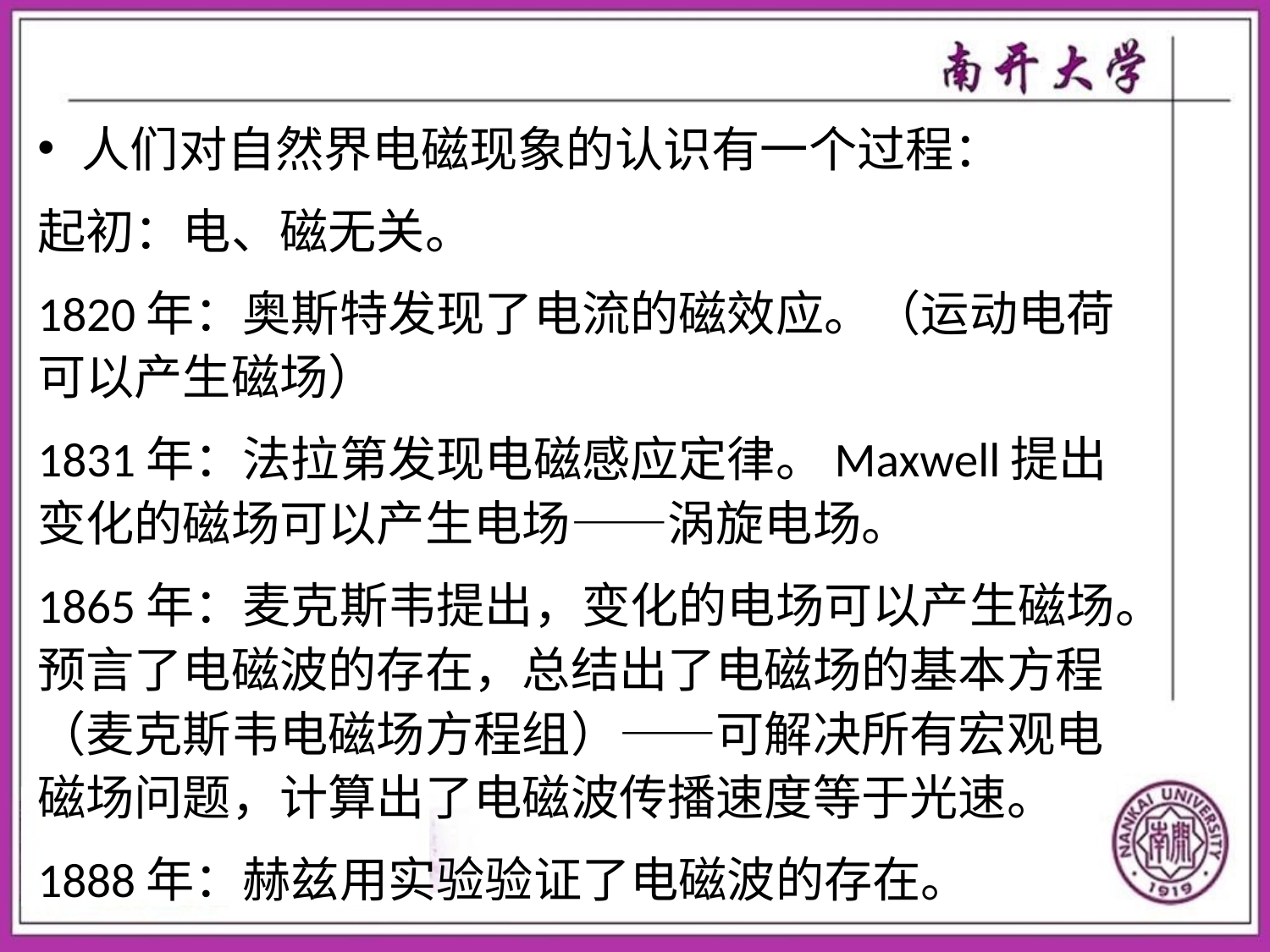

人们对自然界电磁现象的认识有一个过程：
起初：电、磁无关。
1820年：奥斯特发现了电流的磁效应。（运动电荷可以产生磁场）
1831年：法拉第发现电磁感应定律。Maxwell提出变化的磁场可以产生电场——涡旋电场。
1865年：麦克斯韦提出，变化的电场可以产生磁场。预言了电磁波的存在，总结出了电磁场的基本方程（麦克斯韦电磁场方程组）——可解决所有宏观电磁场问题，计算出了电磁波传播速度等于光速。
1888年：赫兹用实验验证了电磁波的存在。